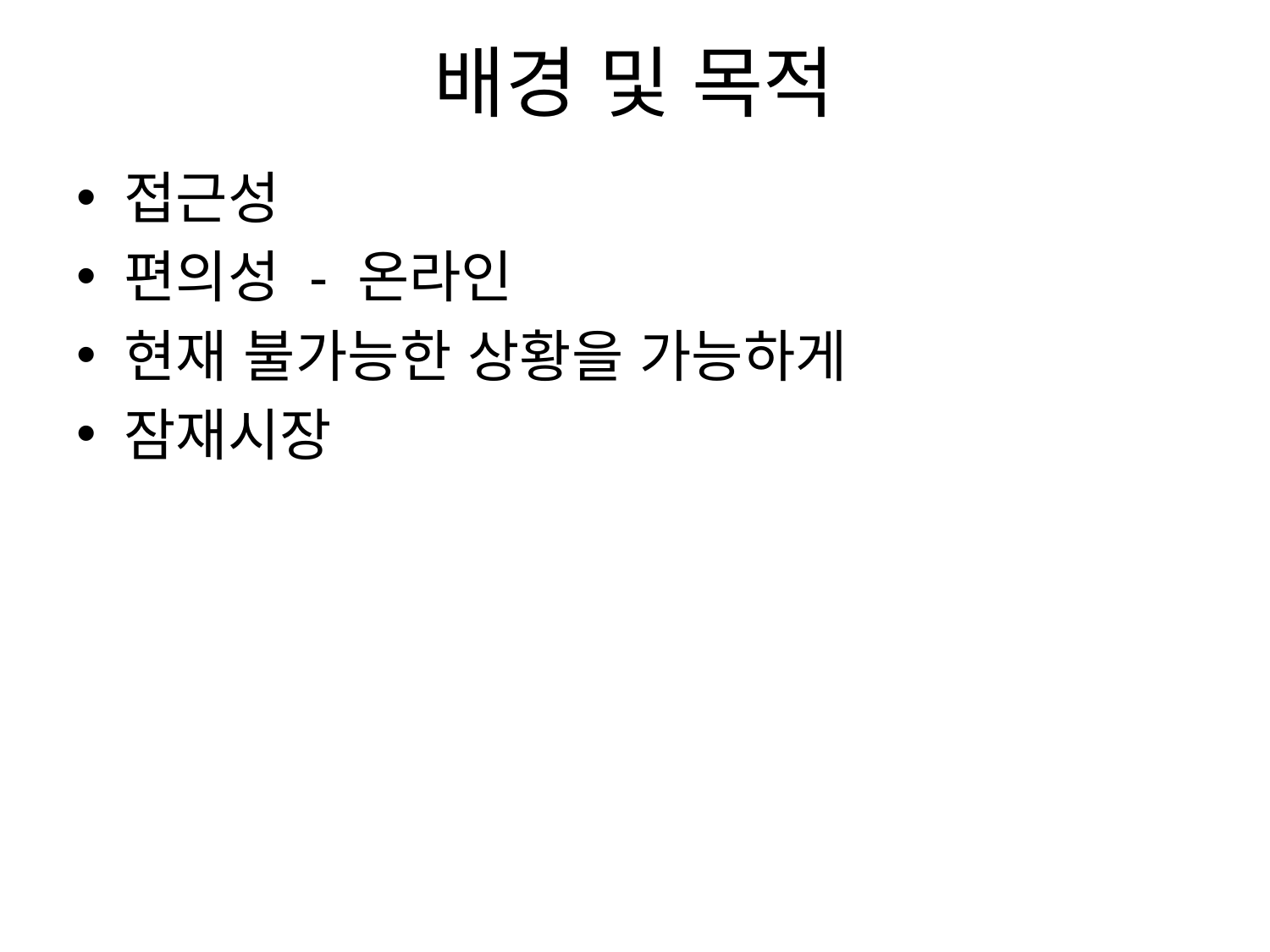

# 배경 및 목적
접근성
편의성 - 온라인
현재 불가능한 상황을 가능하게
잠재시장